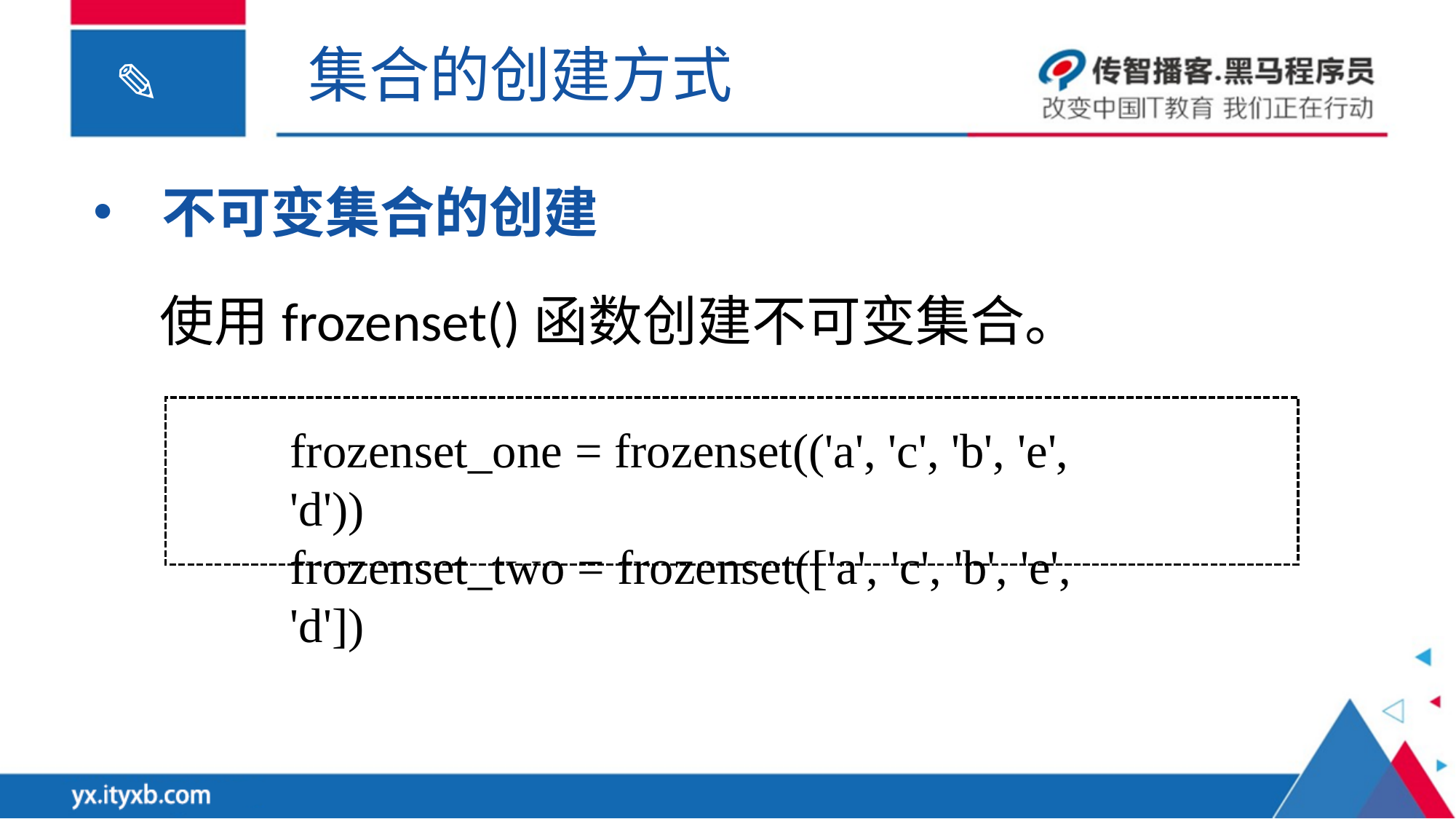

集合的创建方式
不可变集合的创建
使用frozenset()函数创建不可变集合。

frozenset_one = frozenset(('a', 'c', 'b', 'e', 'd'))
frozenset_two = frozenset(['a', 'c', 'b', 'e', 'd'])